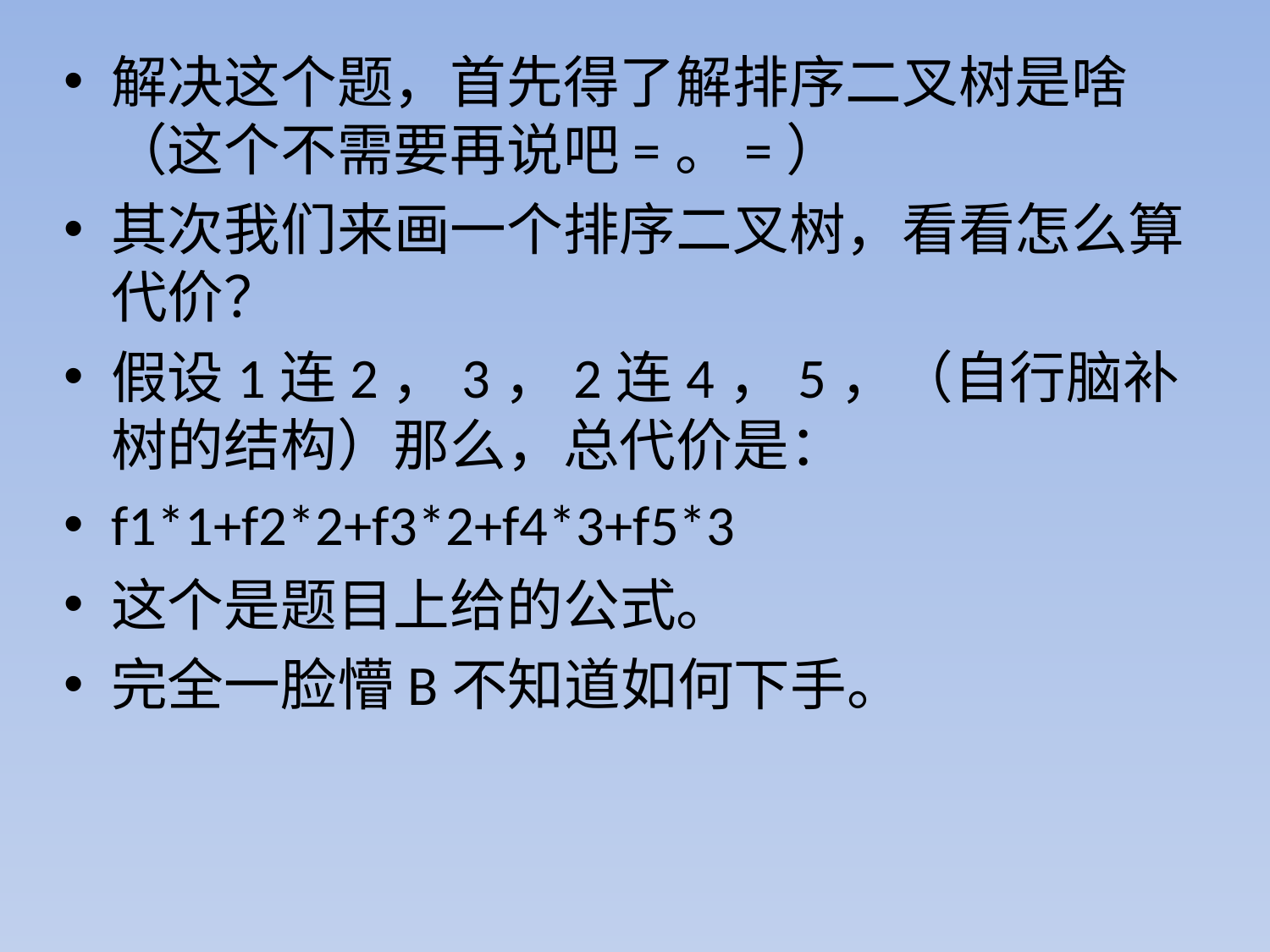

解决这个题，首先得了解排序二叉树是啥（这个不需要再说吧=。=）
其次我们来画一个排序二叉树，看看怎么算代价？
假设1连2，3，2连4，5，（自行脑补树的结构）那么，总代价是：
f1*1+f2*2+f3*2+f4*3+f5*3
这个是题目上给的公式。
完全一脸懵B不知道如何下手。